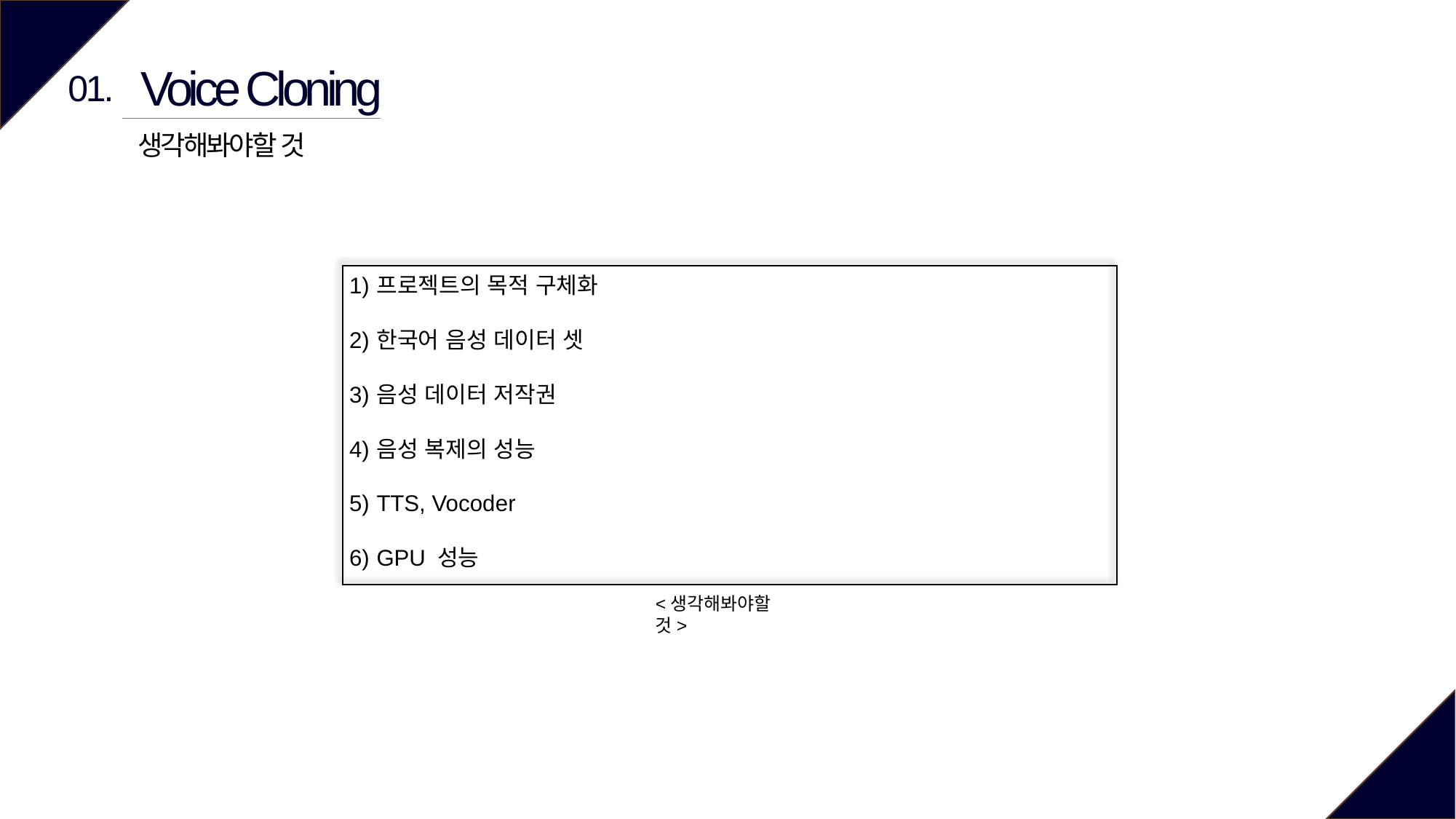

Voice Cloning
01.
생각해봐야할 것

프로젝트의 목적 구체화

한국어 음성 데이터 셋

음성 데이터 저작권

음성 복제의 성능

TTS, Vocoder

GPU 성능

<생각해봐야할 것>